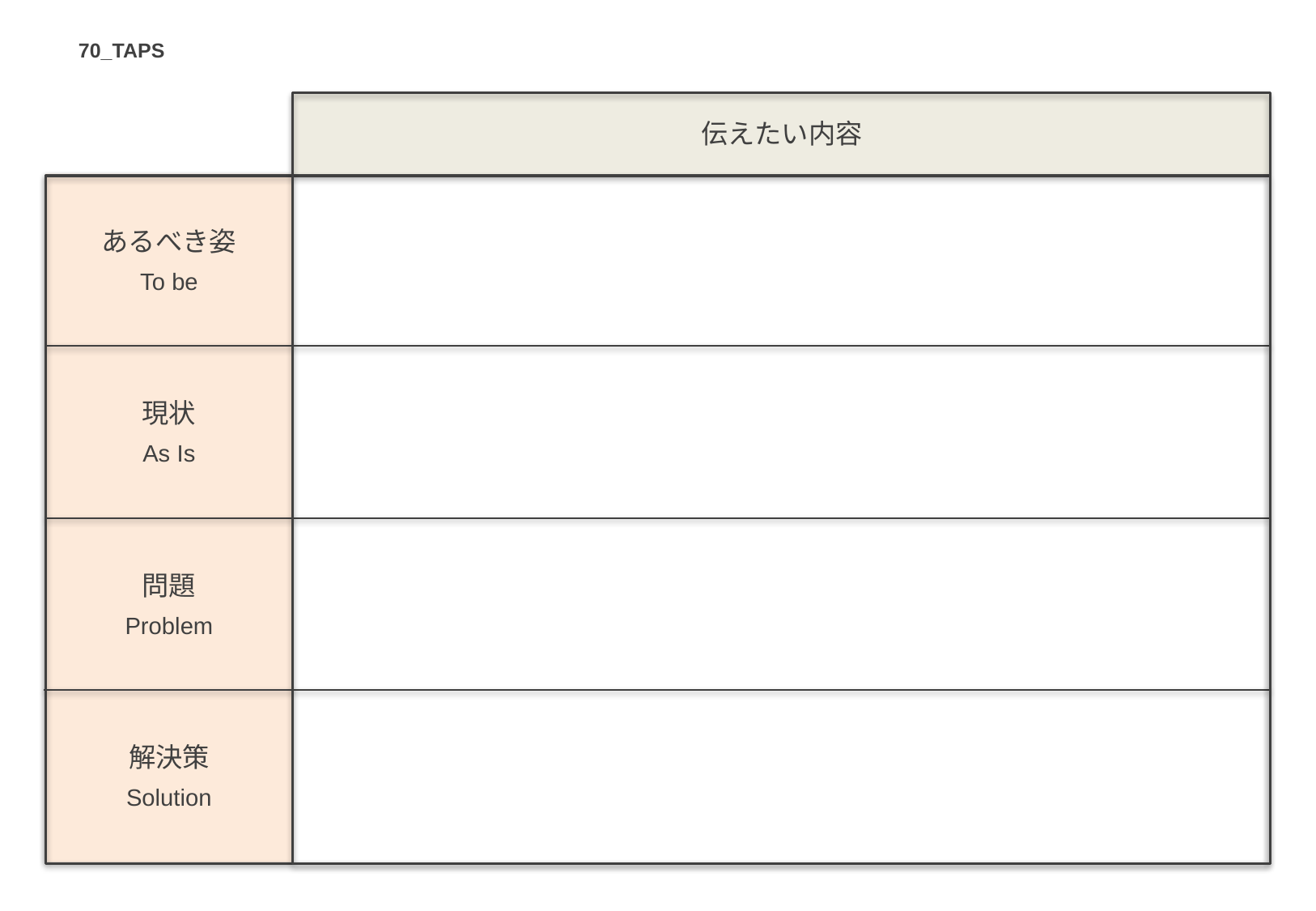

70_TAPS

伝えたい内容

あるべき姿
To be
現状
As Is
問題
Problem
解決策
Solution